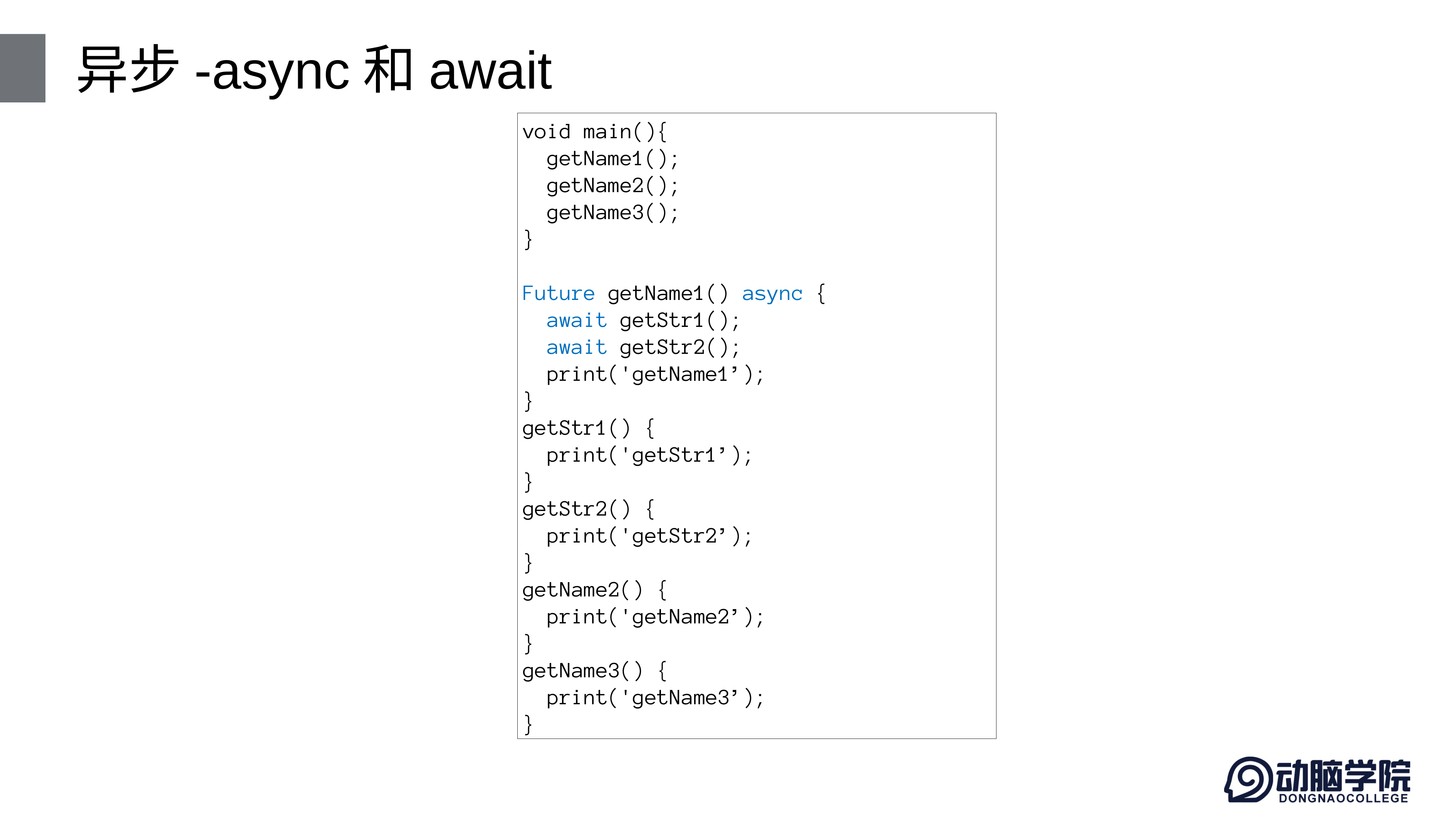

# 异步-async和await
void main(){
  getName1();
  getName2();
  getName3();
}

Future getName1() async {
  await getStr1();
  await getStr2();
  print('getName1’);
}
getStr1() {
  print('getStr1’);
}
getStr2() {
  print('getStr2’);
}
getName2() {
  print('getName2’);
}
getName3() {
  print('getName3’);
}